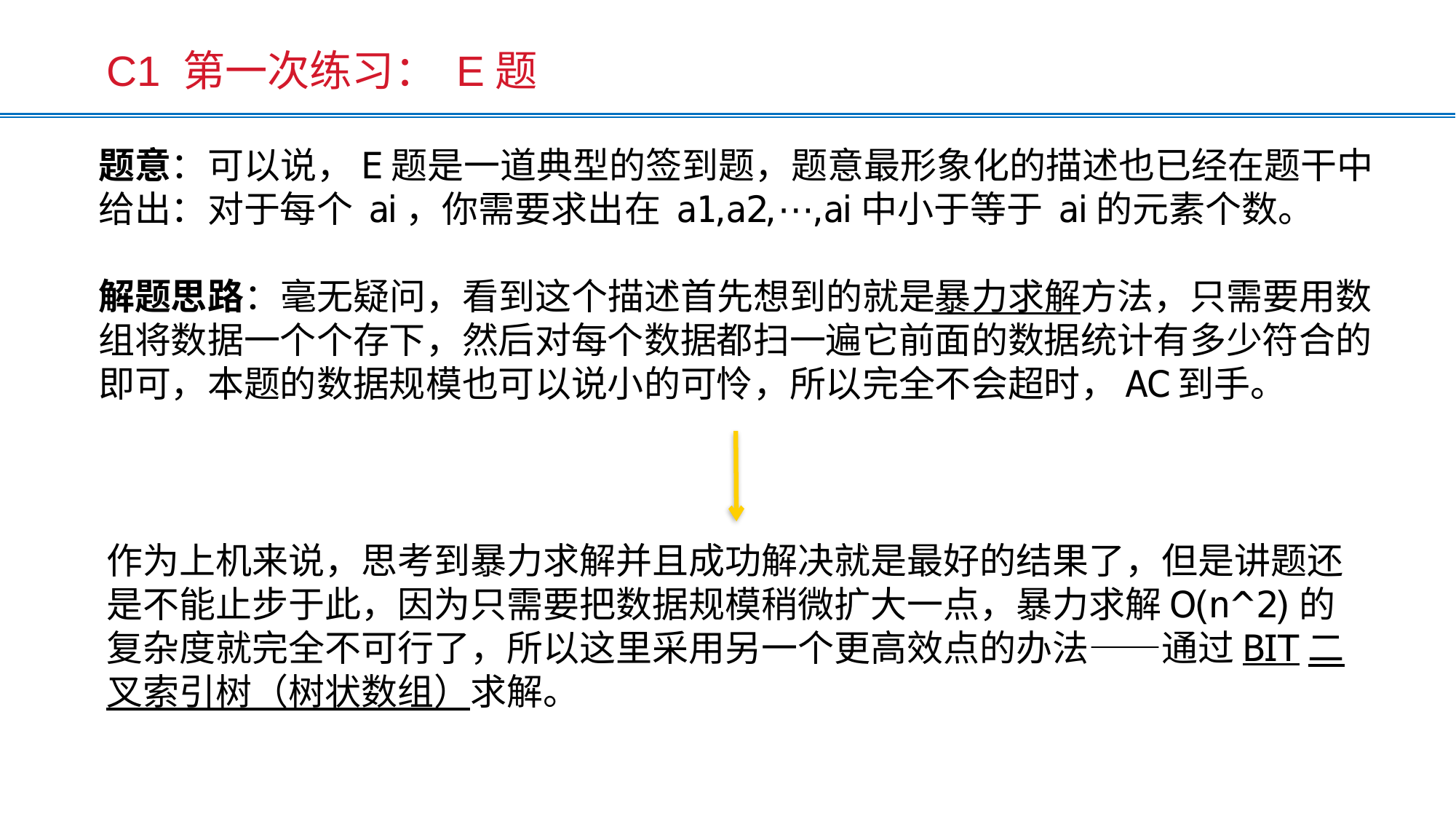

C1 第一次练习： E题
题意：可以说，E题是一道典型的签到题，题意最形象化的描述也已经在题干中给出：对于每个 ai，你需要求出在 a1,a2,⋯,ai中小于等于 ai的元素个数。

解题思路：毫无疑问，看到这个描述首先想到的就是暴力求解方法，只需要用数组将数据一个个存下，然后对每个数据都扫一遍它前面的数据统计有多少符合的即可，本题的数据规模也可以说小的可怜，所以完全不会超时，AC到手。

作为上机来说，思考到暴力求解并且成功解决就是最好的结果了，但是讲题还是不能止步于此，因为只需要把数据规模稍微扩大一点，暴力求解O(n^2)的复杂度就完全不可行了，所以这里采用另一个更高效点的办法——通过BIT二叉索引树（树状数组）求解。